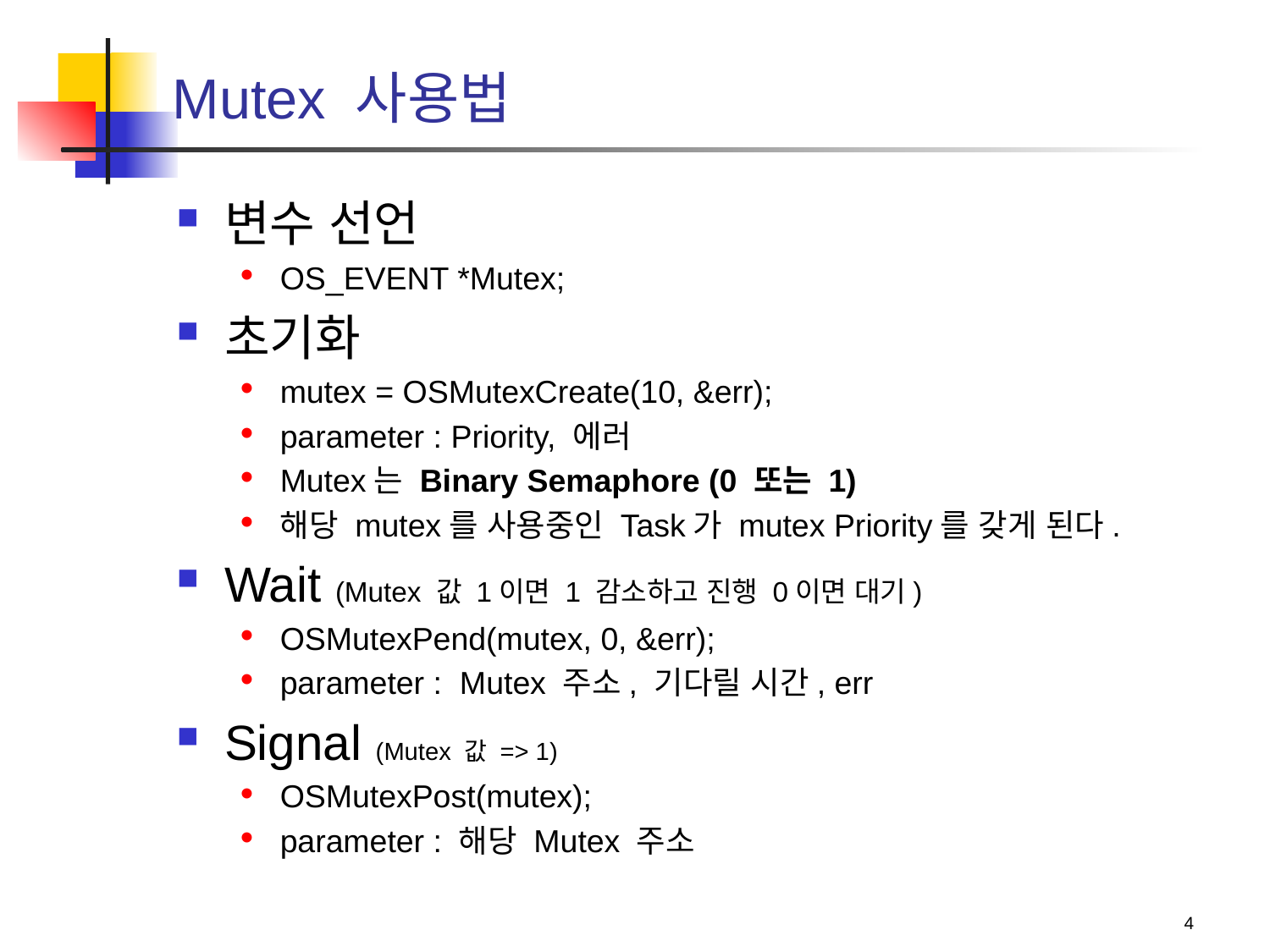

# Mutex 사용법
변수 선언
OS_EVENT *Mutex;
초기화
mutex = OSMutexCreate(10, &err);
parameter : Priority, 에러
Mutex는 Binary Semaphore (0 또는 1)
해당 mutex를 사용중인 Task가 mutex Priority를 갖게 된다.
Wait (Mutex 값 1이면 1 감소하고 진행 0이면 대기)
OSMutexPend(mutex, 0, &err);
parameter :  Mutex 주소, 기다릴 시간, err
Signal (Mutex 값 => 1)
OSMutexPost(mutex);
parameter : 해당 Mutex 주소

4